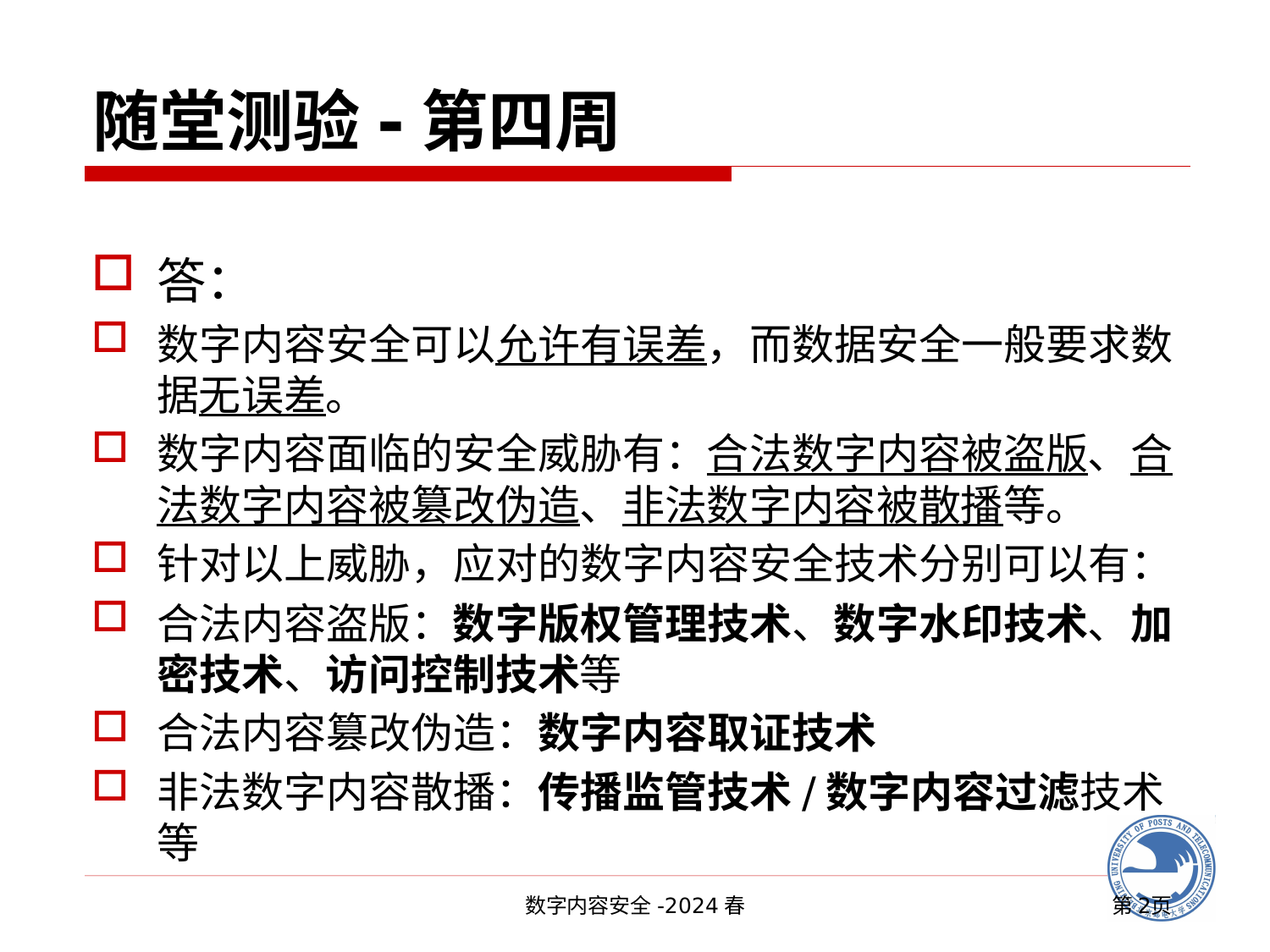

# 随堂测验-第四周
答：
数字内容安全可以允许有误差，而数据安全一般要求数据无误差。
数字内容面临的安全威胁有：合法数字内容被盗版、合法数字内容被篡改伪造、非法数字内容被散播等。
针对以上威胁，应对的数字内容安全技术分别可以有：
合法内容盗版：数字版权管理技术、数字水印技术、加密技术、访问控制技术等
合法内容篡改伪造：数字内容取证技术
非法数字内容散播：传播监管技术/数字内容过滤技术等
数字内容安全-2024春
第2页